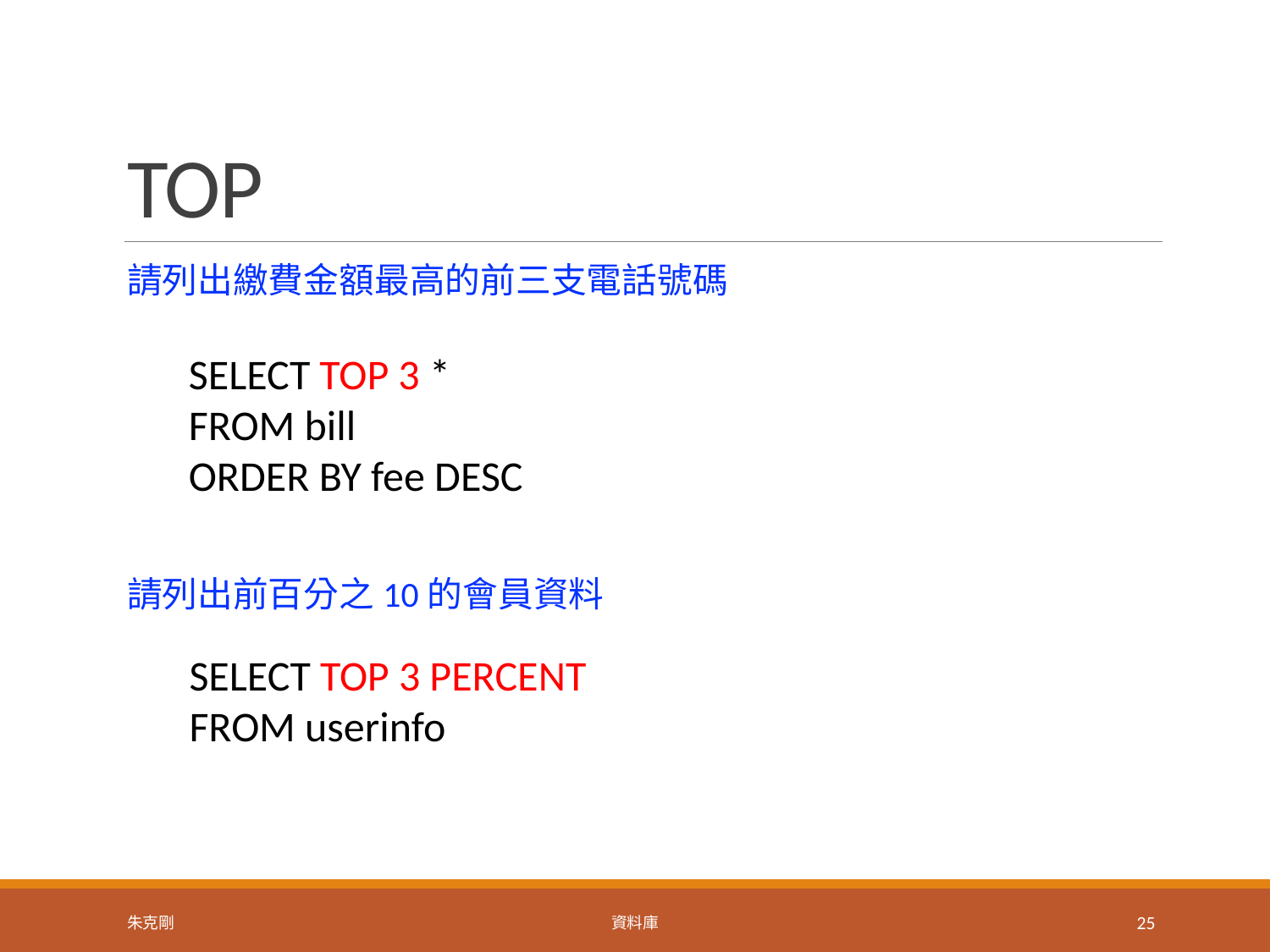

# TOP
請列出繳費金額最高的前三支電話號碼

請列出前百分之10的會員資料
SELECT TOP 3 *
FROM bill
ORDER BY fee DESC
SELECT TOP 3 PERCENT
FROM userinfo
朱克剛
資料庫
25